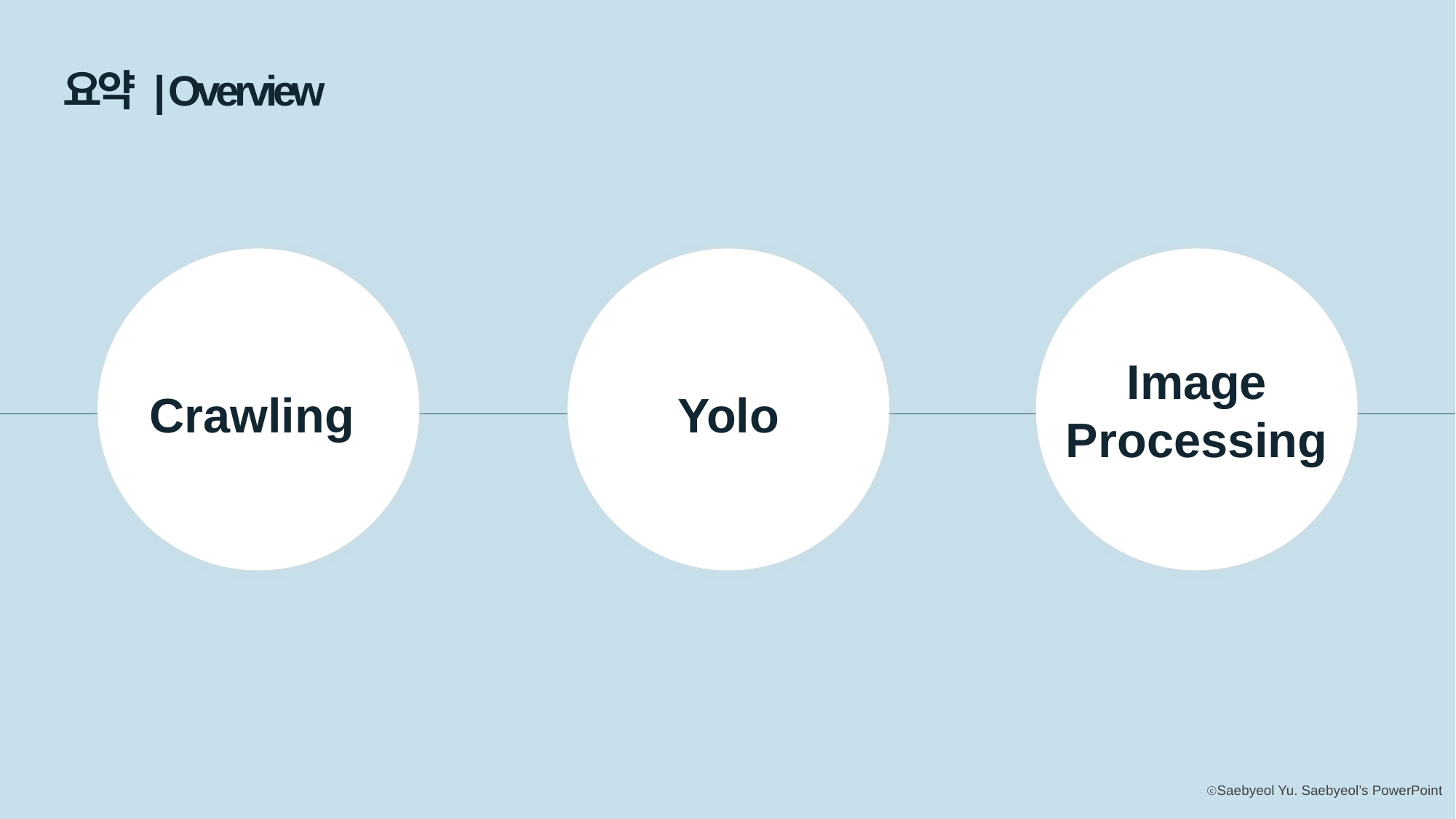

요약 | Overview

Image
Processing
Crawling
Yolo